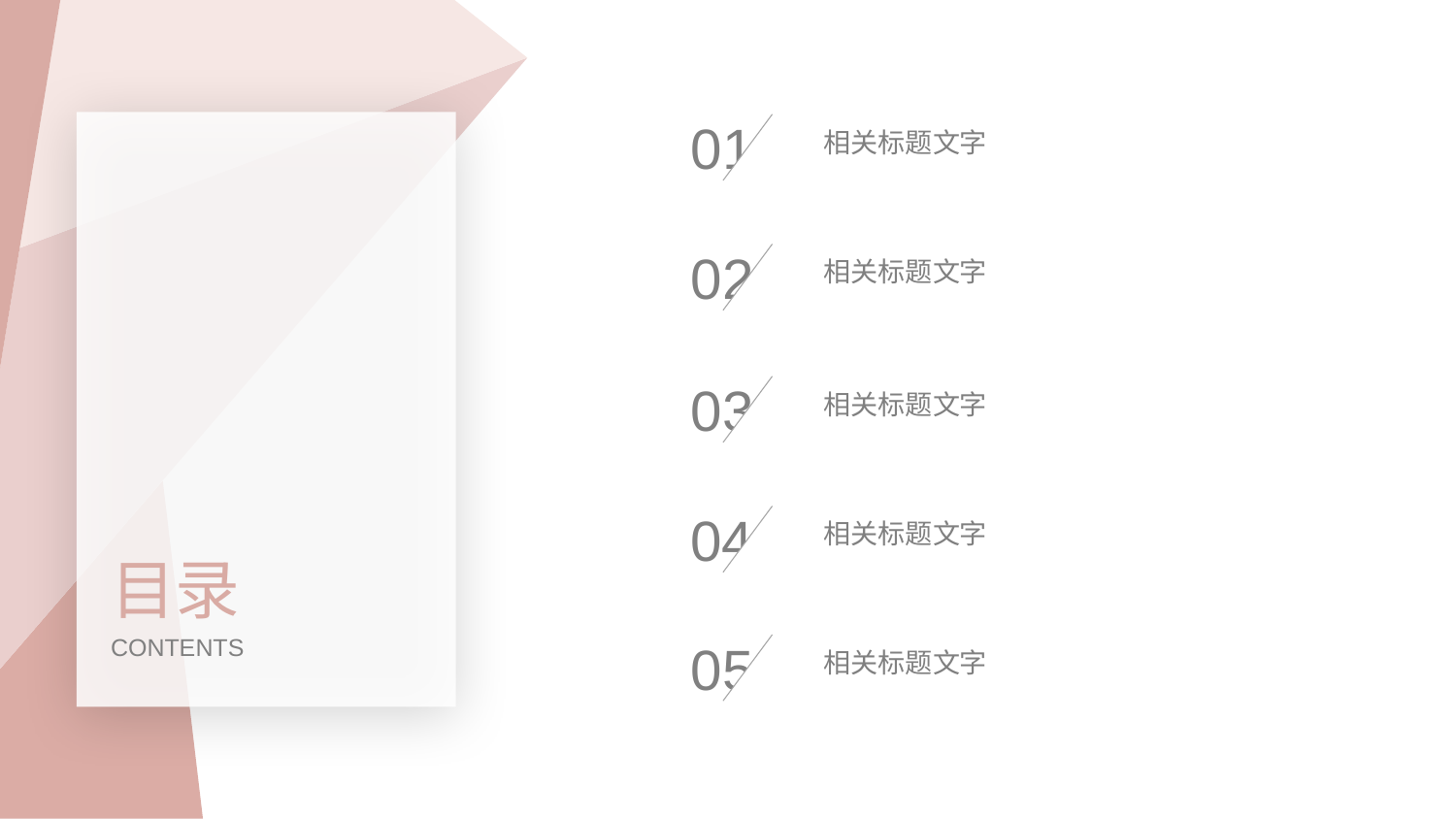

01

相关标题文字

02

相关标题文字
03

相关标题文字
04

相关标题文字
目录
CONTENTS
05

相关标题文字